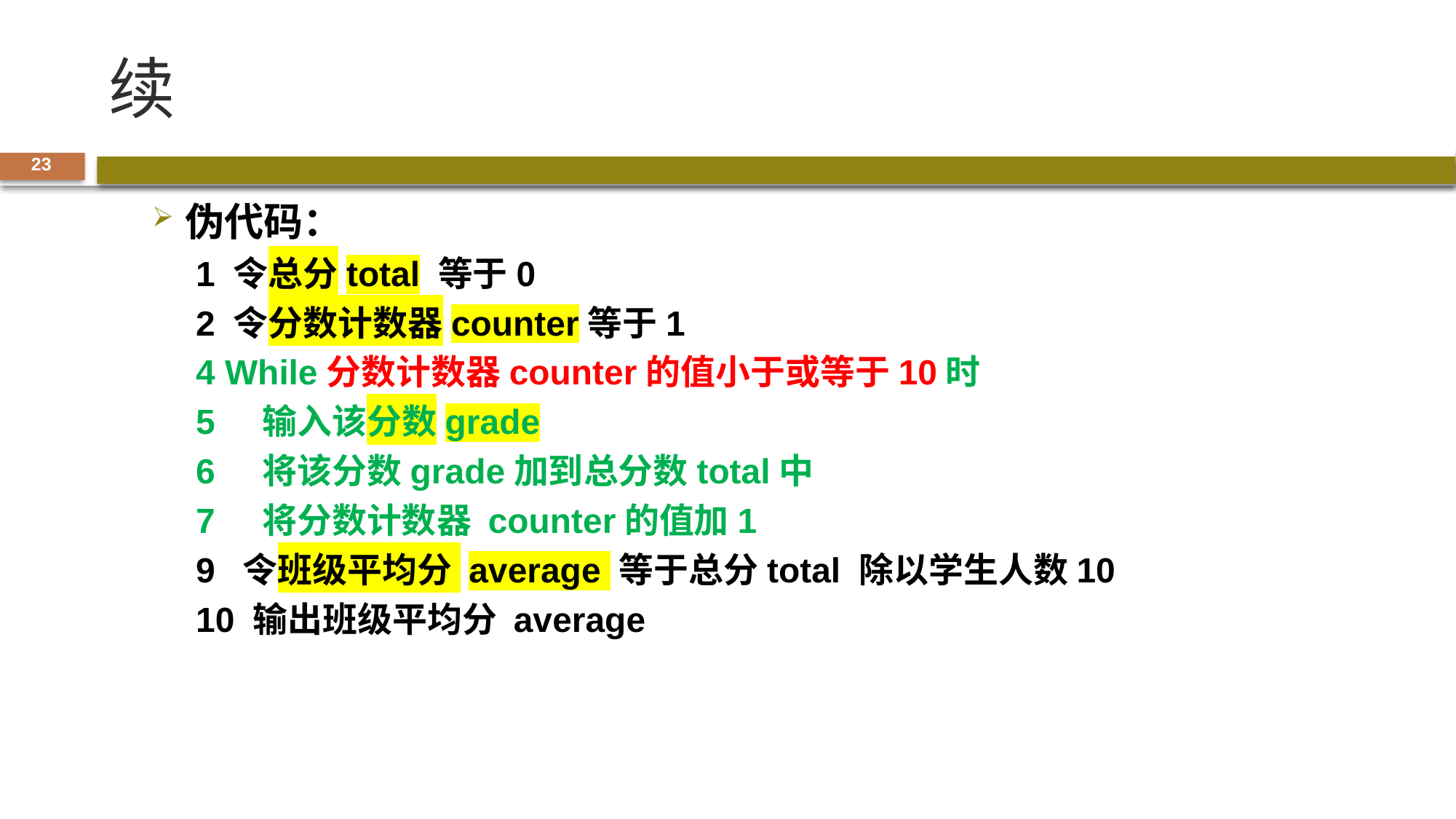

# 续
23
伪代码：
1 令总分total 等于0
2 令分数计数器counter等于1
4 While分数计数器counter的值小于或等于10时
5    输入该分数grade
6    将该分数grade加到总分数total中
7    将分数计数器 counter的值加1
9  令班级平均分 average 等于总分total 除以学生人数10
10 输出班级平均分 average